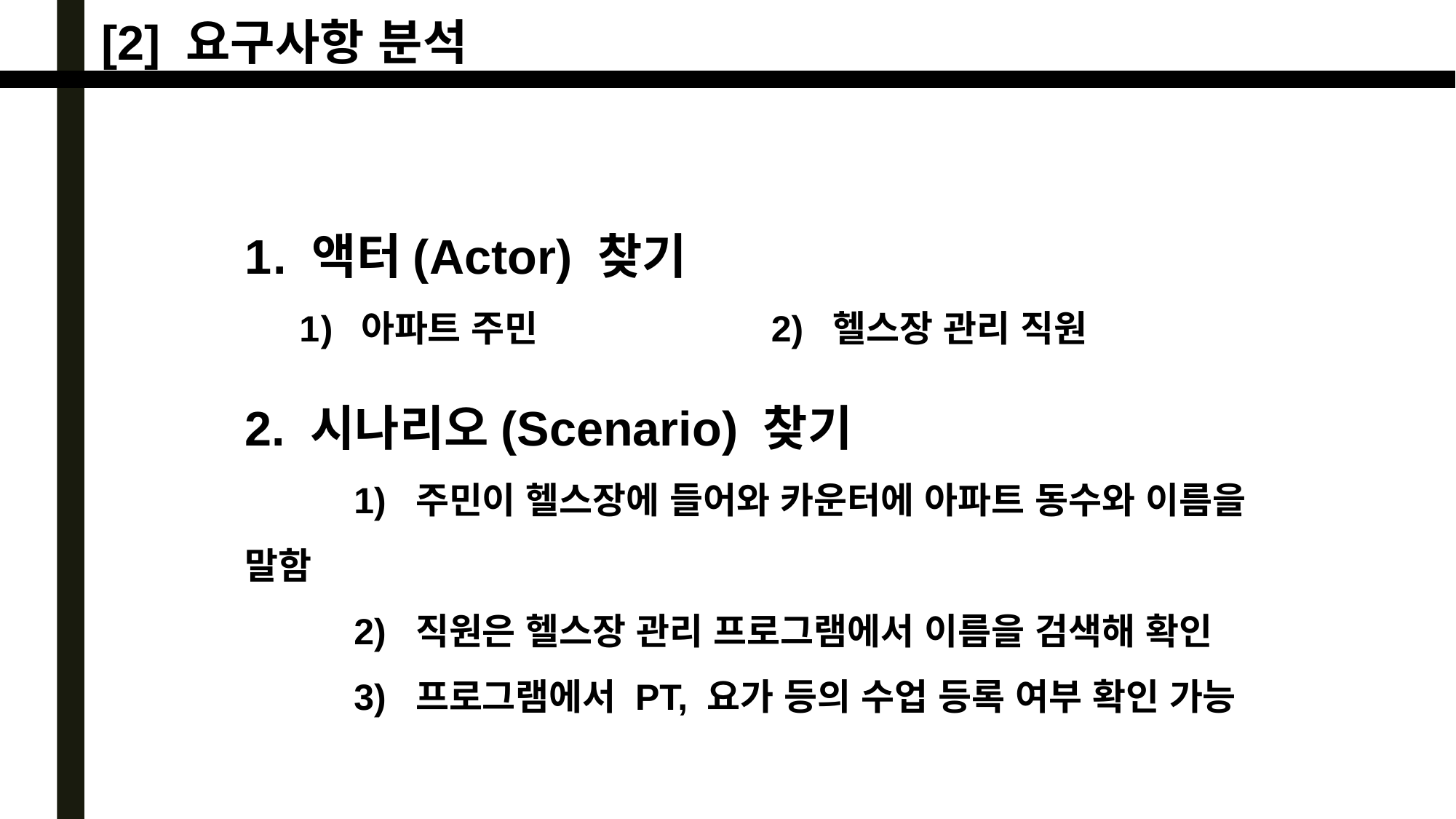

[2] 요구사항 분석
 액터(Actor) 찾기
아파트 주민                      2)  헬스장 관리 직원

2. 시나리오(Scenario) 찾기
	1)  주민이 헬스장에 들어와 카운터에 아파트 동수와 이름을 말함
	2)  직원은 헬스장 관리 프로그램에서 이름을 검색해 확인
	3)  프로그램에서 PT, 요가 등의 수업 등록 여부 확인 가능